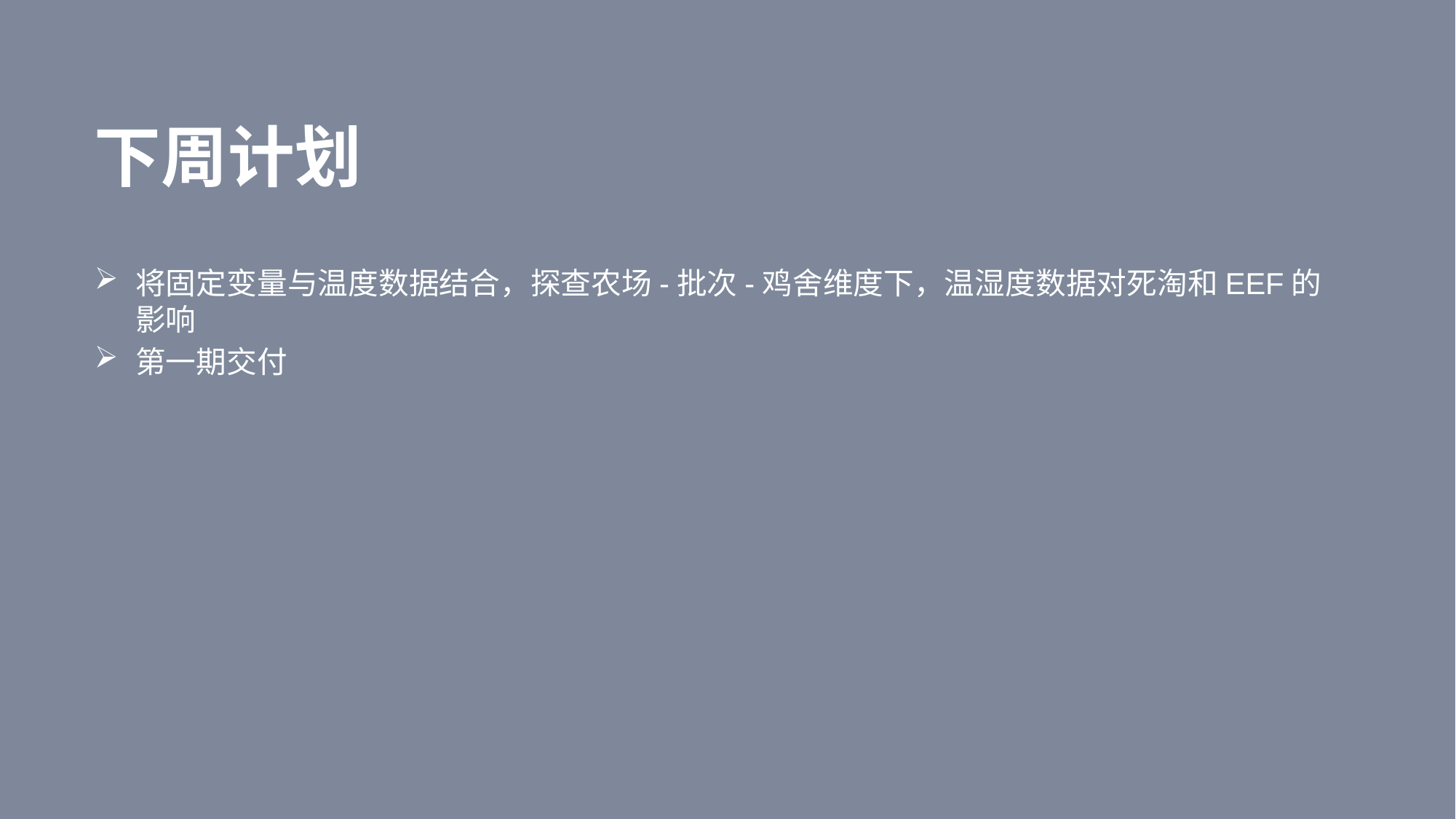

# 下周计划
将固定变量与温度数据结合，探查农场-批次-鸡舍维度下，温湿度数据对死淘和EEF的影响
第一期交付